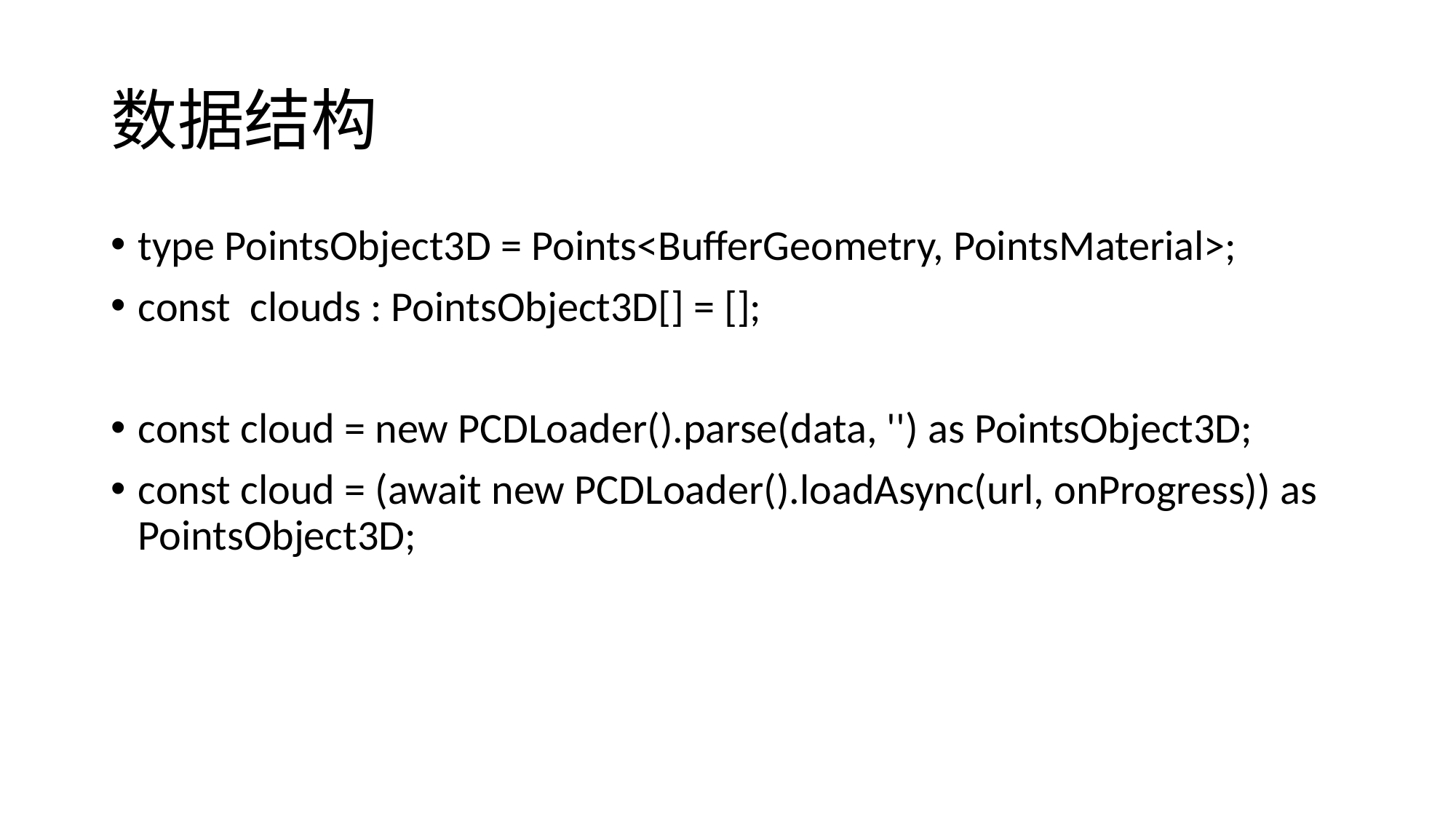

# 数据结构
type PointsObject3D = Points<BufferGeometry, PointsMaterial>;
const  clouds : PointsObject3D[] = [];

const cloud = new PCDLoader().parse(data, '') as PointsObject3D;
const cloud = (await new PCDLoader().loadAsync(url, onProgress)) as PointsObject3D;